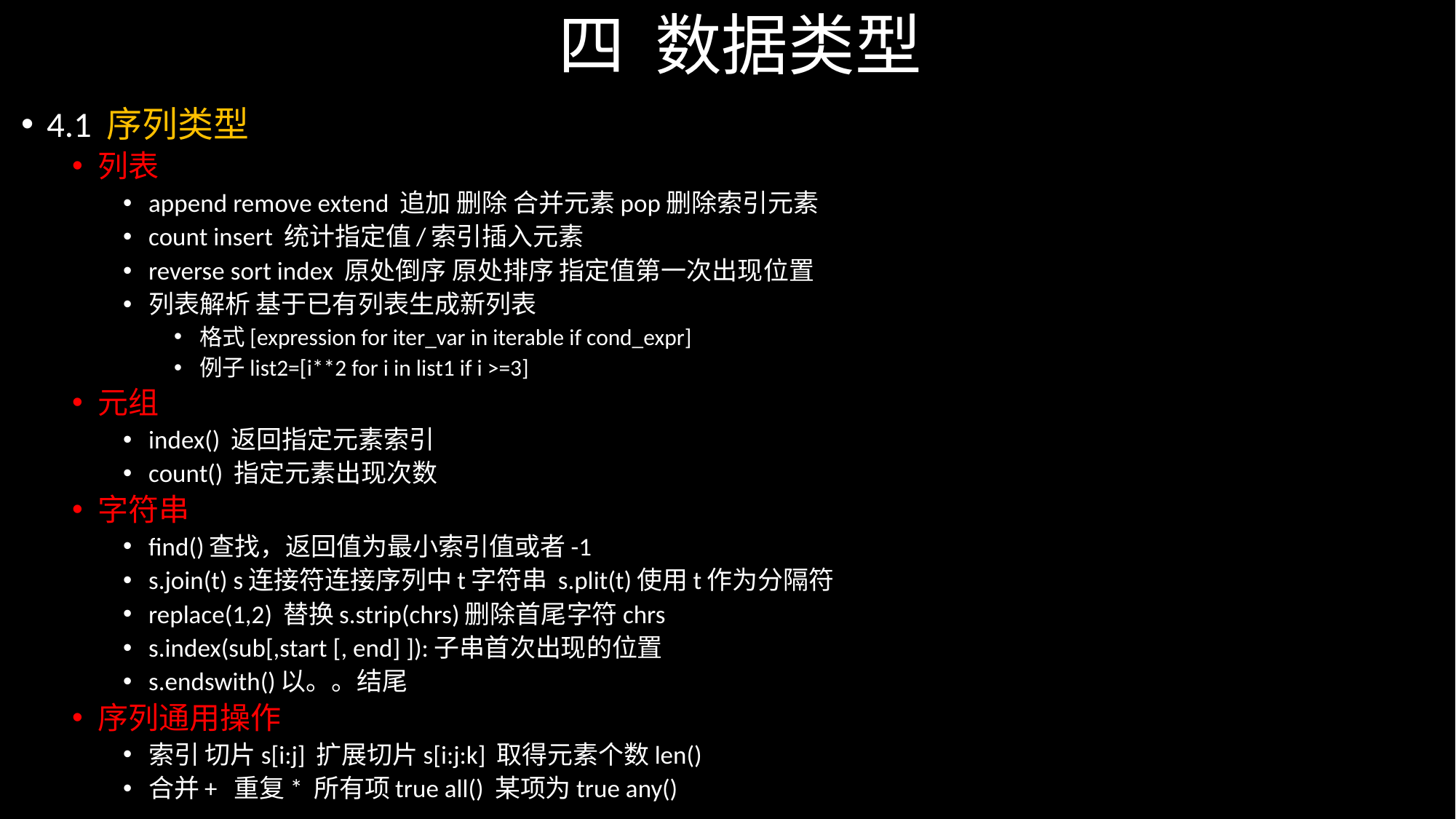

# 四  数据类型
4.1 序列类型
列表
append remove extend 追加 删除 合并元素pop删除索引元素
count insert 统计指定值/索引插入元素
reverse sort index 原处倒序 原处排序 指定值第一次出现位置
列表解析 基于已有列表生成新列表
格式[expression for iter_var in iterable if cond_expr]
例子list2=[i**2 for i in list1 if i >=3]
元组
index() 返回指定元素索引
count() 指定元素出现次数
字符串
find()查找，返回值为最小索引值或者-1
s.join(t) s连接符连接序列中t字符串 s.plit(t)使用t作为分隔符
replace(1,2) 替换s.strip(chrs)删除首尾字符chrs
s.index(sub[,start [, end] ]):子串首次出现的位置
s.endswith()以。。结尾
序列通用操作
索引 切片s[i:j] 扩展切片s[i:j:k] 取得元素个数len()
合并+  重复* 所有项true all() 某项为true any()